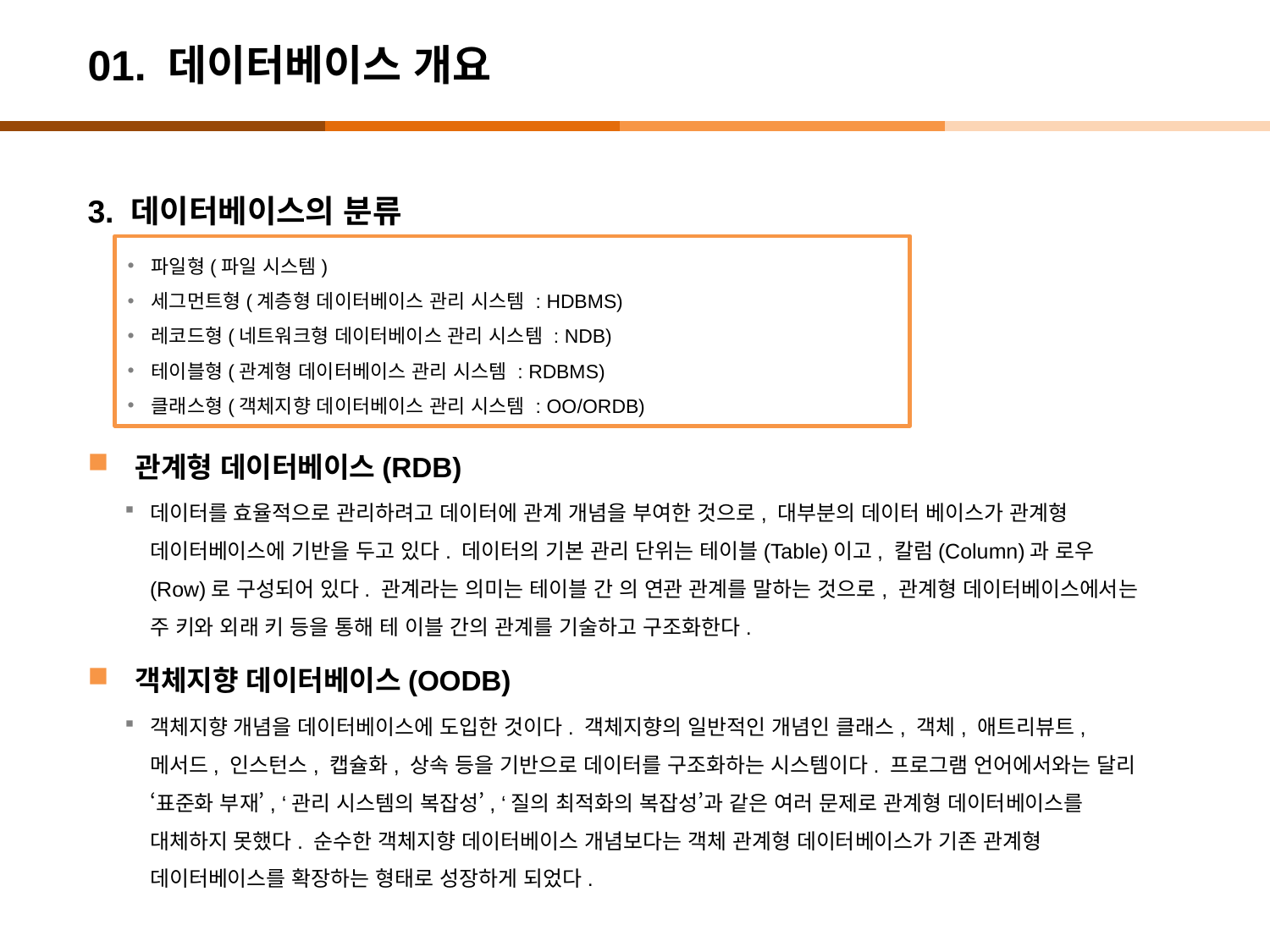

# 01. 데이터베이스 개요
3. 데이터베이스의 분류

관계형 데이터베이스(RDB)
데이터를 효율적으로 관리하려고 데이터에 관계 개념을 부여한 것으로, 대부분의 데이터 베이스가 관계형 데이터베이스에 기반을 두고 있다. 데이터의 기본 관리 단위는 테이블(Table)이고, 칼럼(Column)과 로우(Row)로 구성되어 있다. 관계라는 의미는 테이블 간 의 연관 관계를 말하는 것으로, 관계형 데이터베이스에서는 주 키와 외래 키 등을 통해 테 이블 간의 관계를 기술하고 구조화한다.
객체지향 데이터베이스(OODB)
객체지향 개념을 데이터베이스에 도입한 것이다. 객체지향의 일반적인 개념인 클래스, 객체, 애트리뷰트, 메서드, 인스턴스, 캡슐화, 상속 등을 기반으로 데이터를 구조화하는 시스템이다. 프로그램 언어에서와는 달리 ‘표준화 부재’, ‘관리 시스템의 복잡성’, ‘질의 최적화의 복잡성’과 같은 여러 문제로 관계형 데이터베이스를 대체하지 못했다. 순수한 객체지향 데이터베이스 개념보다는 객체 관계형 데이터베이스가 기존 관계형 데이터베이스를 확장하는 형태로 성장하게 되었다.
파일형(파일 시스템)
세그먼트형(계층형 데이터베이스 관리 시스템 : HDBMS)
레코드형(네트워크형 데이터베이스 관리 시스템 : NDB)
테이블형(관계형 데이터베이스 관리 시스템 : RDBMS)
클래스형(객체지향 데이터베이스 관리 시스템 : OO/ORDB)